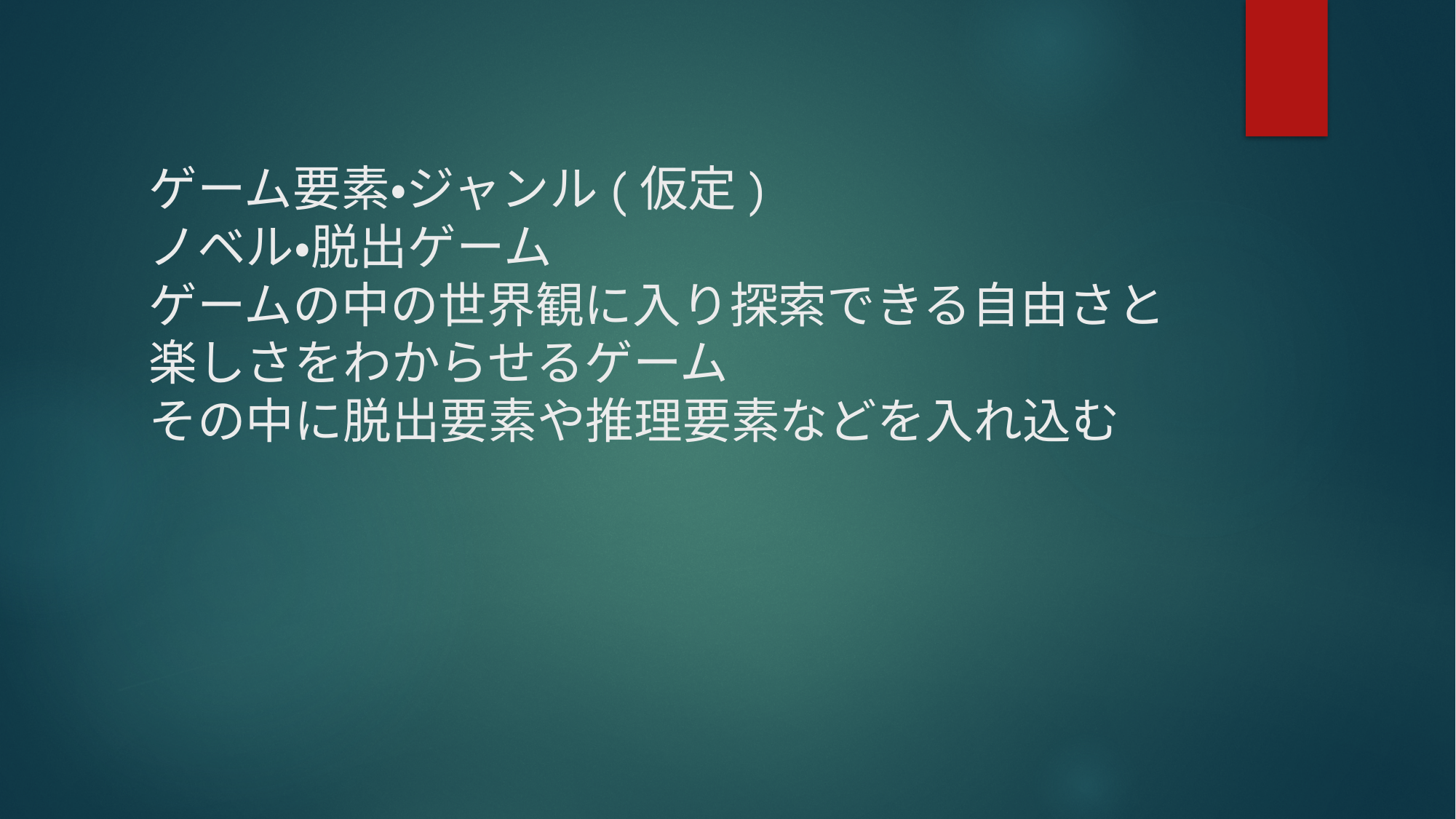

# ゲーム要素・ジャンル(仮定) ノベル・脱出ゲーム ゲームの中の世界観に入り探索できる自由さと楽しさをわからせるゲーム その中に脱出要素や推理要素などを入れ込む